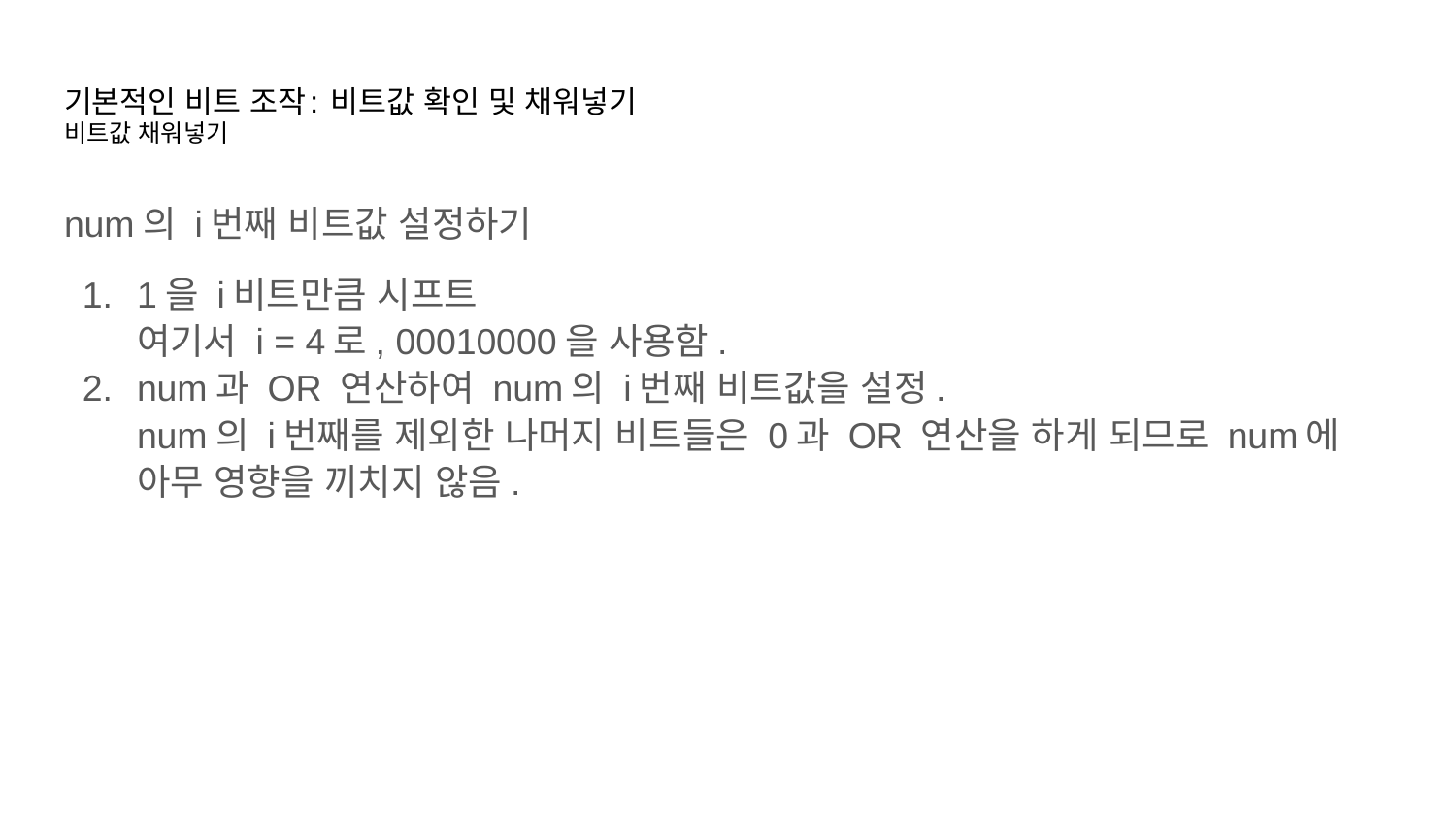

# 기본적인 비트 조작: 비트값 확인 및 채워넣기 비트값 채워넣기
num의 i번째 비트값 설정하기
1을 i비트만큼 시프트
여기서 i = 4로, 00010000을 사용함.
num과 OR 연산하여 num의 i번째 비트값을 설정.
num의 i번째를 제외한 나머지 비트들은 0과 OR 연산을 하게 되므로 num에 아무 영향을 끼치지 않음.